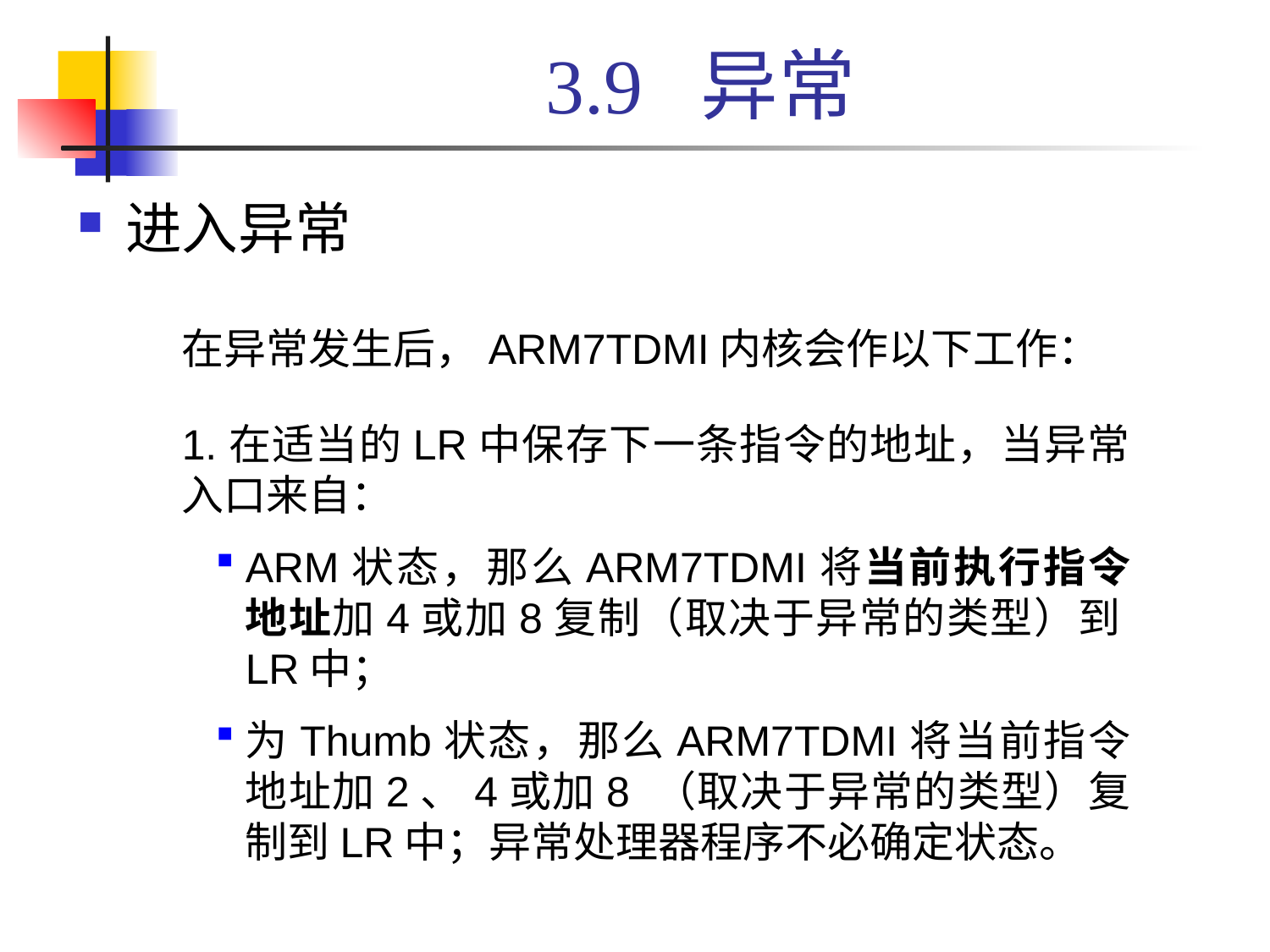

# 3.9  异常
进入异常
在异常发生后，ARM7TDMI内核会作以下工作：
1.在适当的LR中保存下一条指令的地址，当异常入口来自：
ARM状态，那么ARM7TDMI将当前执行指令地址加4或加8复制（取决于异常的类型）到LR中；
为Thumb状态，那么ARM7TDMI将当前指令地址加2、4或加8 （取决于异常的类型）复制到LR中；异常处理器程序不必确定状态。